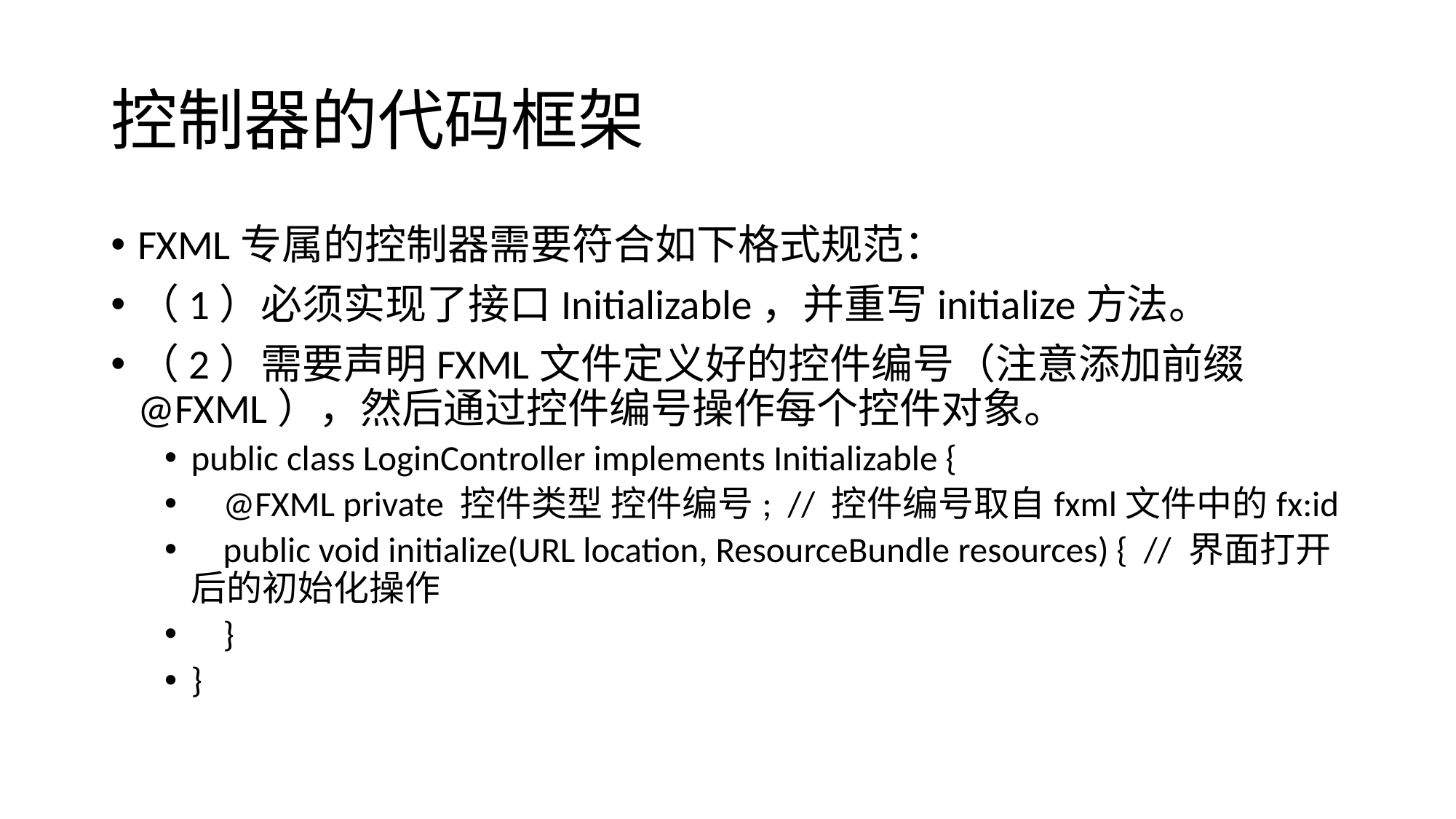

# 控制器的代码框架
FXML专属的控制器需要符合如下格式规范：
（1）必须实现了接口Initializable，并重写initialize方法。
（2）需要声明FXML文件定义好的控件编号（注意添加前缀@FXML），然后通过控件编号操作每个控件对象。
public class LoginController implements Initializable {
    @FXML private 控件类型 控件编号;  // 控件编号取自fxml文件中的fx:id
    public void initialize(URL location, ResourceBundle resources) {  // 界面打开后的初始化操作
    }
}